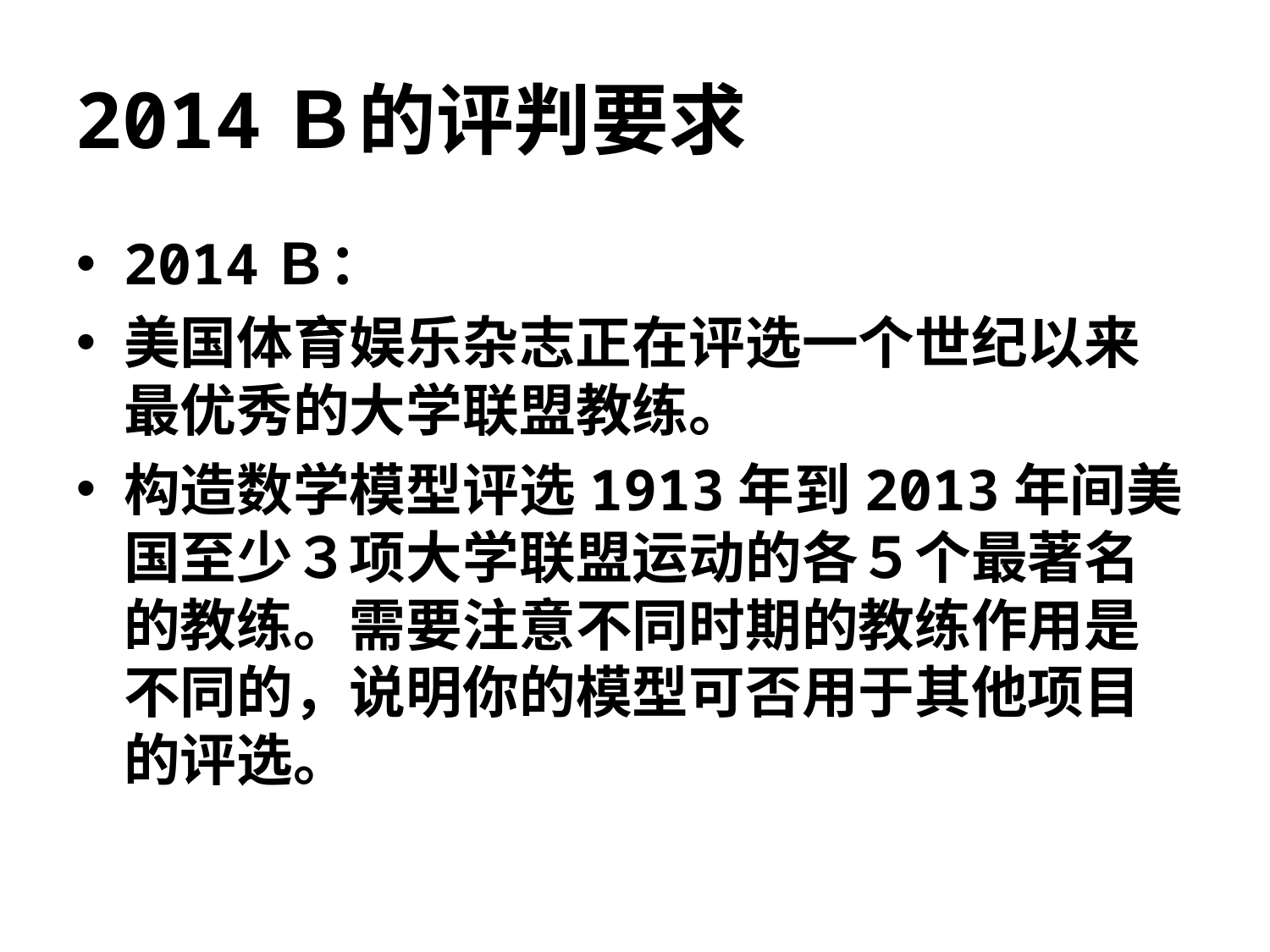

# 2014Ｂ的评判要求
2014Ｂ：
美国体育娱乐杂志正在评选一个世纪以来最优秀的大学联盟教练。
构造数学模型评选1913年到2013年间美国至少３项大学联盟运动的各５个最著名的教练。需要注意不同时期的教练作用是不同的，说明你的模型可否用于其他项目的评选。